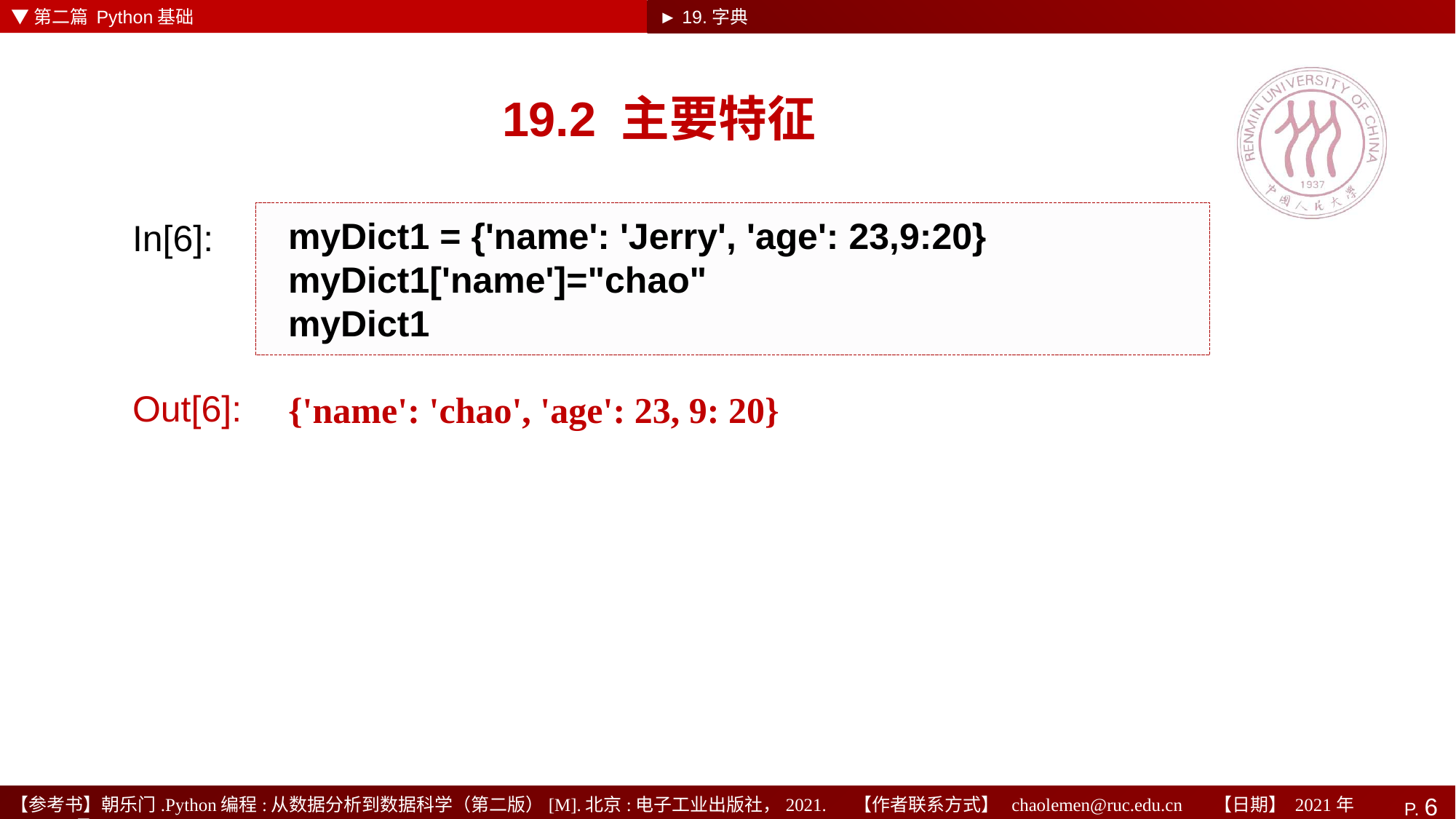

▼第二篇 Python基础
► 19.字典
# 19.2 主要特征
myDict1 = {'name': 'Jerry', 'age': 23,9:20}
myDict1['name']="chao"
myDict1
In[6]:
{'name': 'chao', 'age': 23, 9: 20}
Out[6]: